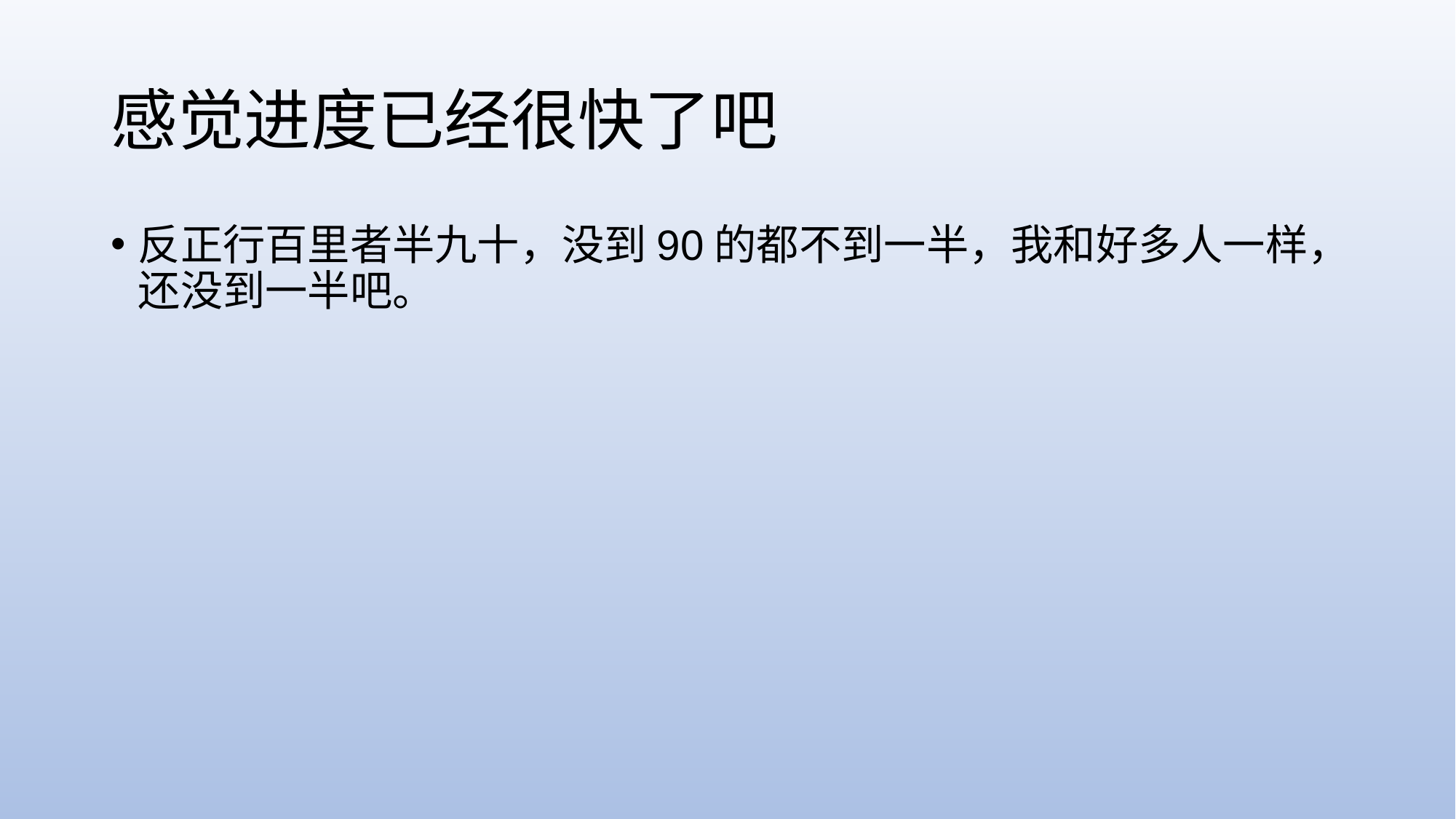

# 感觉进度已经很快了吧
反正行百里者半九十，没到90的都不到一半，我和好多人一样，还没到一半吧。